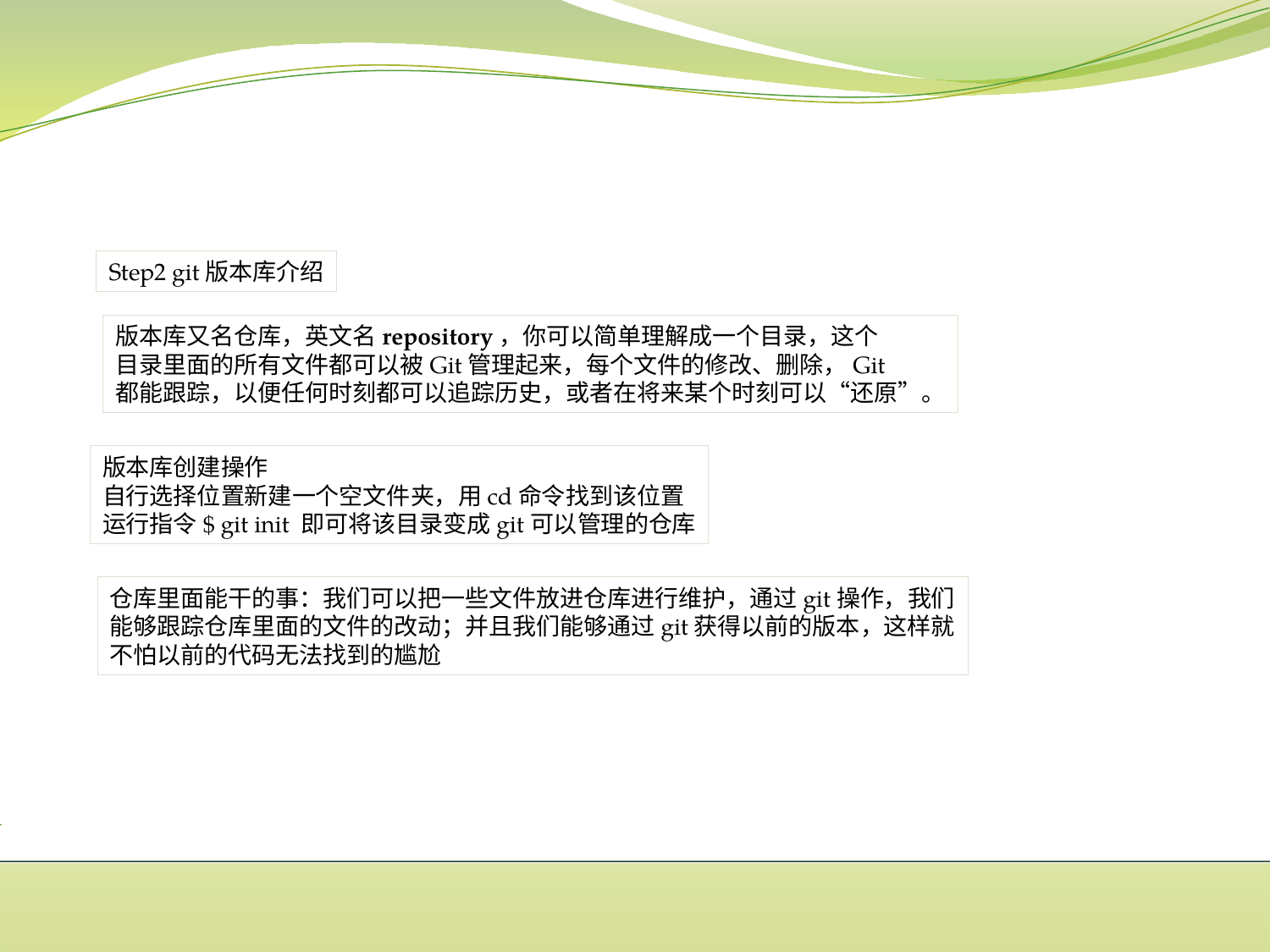

Step2 git版本库介绍
版本库又名仓库，英文名repository，你可以简单理解成一个目录，这个
目录里面的所有文件都可以被Git管理起来，每个文件的修改、删除，Git
都能跟踪，以便任何时刻都可以追踪历史，或者在将来某个时刻可以“还原”。
版本库创建操作
自行选择位置新建一个空文件夹，用cd命令找到该位置
运行指令$ git init 即可将该目录变成git可以管理的仓库
仓库里面能干的事：我们可以把一些文件放进仓库进行维护，通过git操作，我们
能够跟踪仓库里面的文件的改动；并且我们能够通过git获得以前的版本，这样就
不怕以前的代码无法找到的尴尬